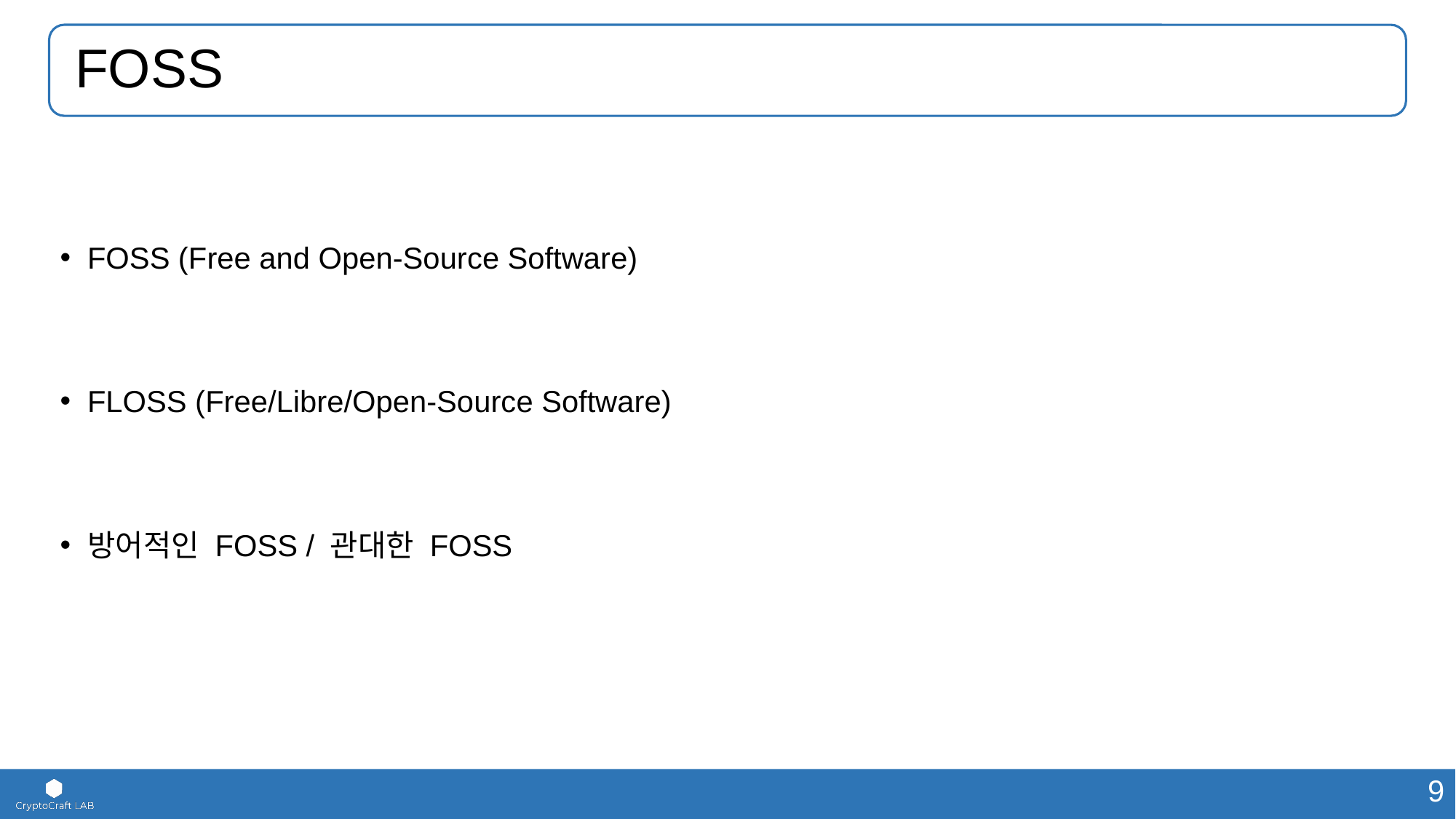

# FOSS

FOSS (Free and Open-Source Software)

FLOSS (Free/Libre/Open-Source Software)

방어적인 FOSS / 관대한 FOSS